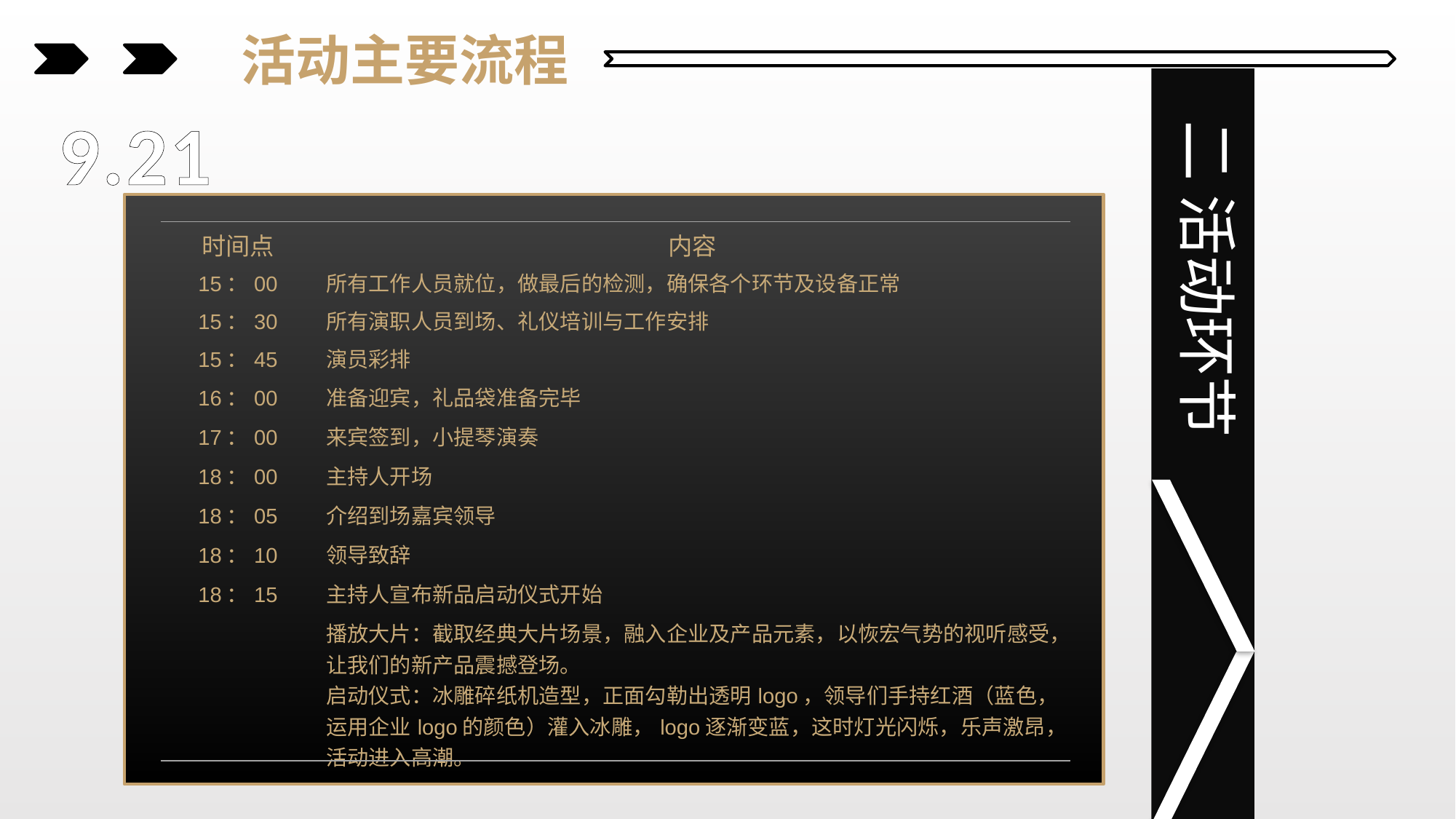

活动主要流程

9.21
二 活动环节

| 时间点 | 内容 |
| --- | --- |
| 15：00 | 所有工作人员就位，做最后的检测，确保各个环节及设备正常 |
| 15：30 | 所有演职人员到场、礼仪培训与工作安排 |
| 15：45 | 演员彩排 |
| 16：00 | 准备迎宾，礼品袋准备完毕 |
| 17：00 | 来宾签到，小提琴演奏 |
| 18：00 | 主持人开场 |
| 18：05 | 介绍到场嘉宾领导 |
| 18：10 | 领导致辞 |
| 18：15 | 主持人宣布新品启动仪式开始 |
|  | 播放大片：截取经典大片场景，融入企业及产品元素，以恢宏气势的视听感受，让我们的新产品震撼登场。 |
|  | 启动仪式：冰雕碎纸机造型，正面勾勒出透明logo，领导们手持红酒（蓝色，运用企业logo的颜色）灌入冰雕，logo逐渐变蓝，这时灯光闪烁，乐声激昂，活动进入高潮。 |